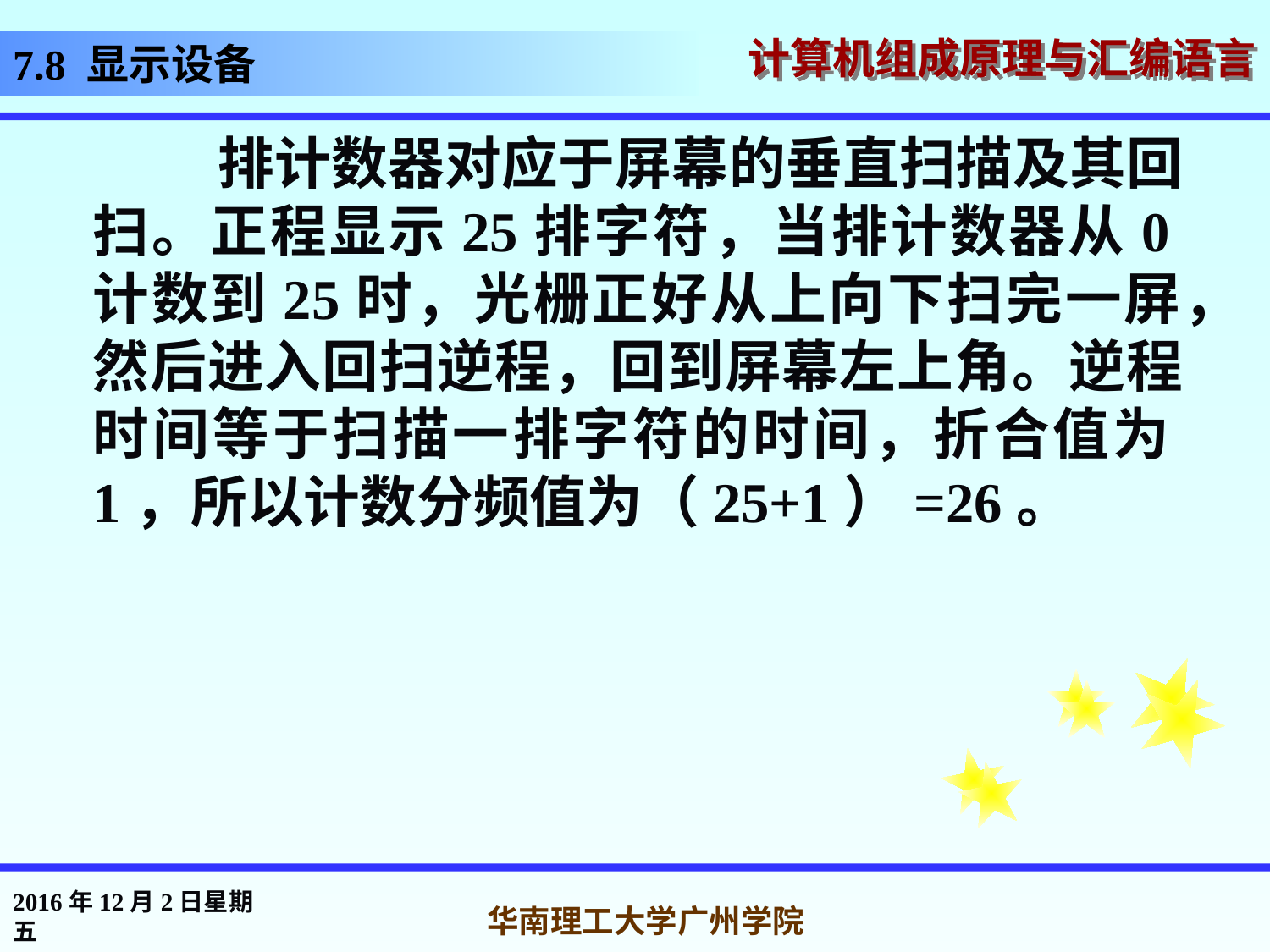

# 7.8 显示设备
            排计数器对应于屏幕的垂直扫描及其回扫。正程显示25排字符，当排计数器从0计数到25时，光栅正好从上向下扫完一屏，然后进入回扫逆程，回到屏幕左上角。逆程时间等于扫描一排字符的时间，折合值为1，所以计数分频值为（25+1）=26。
2016年12月2日星期五
华南理工大学广州学院